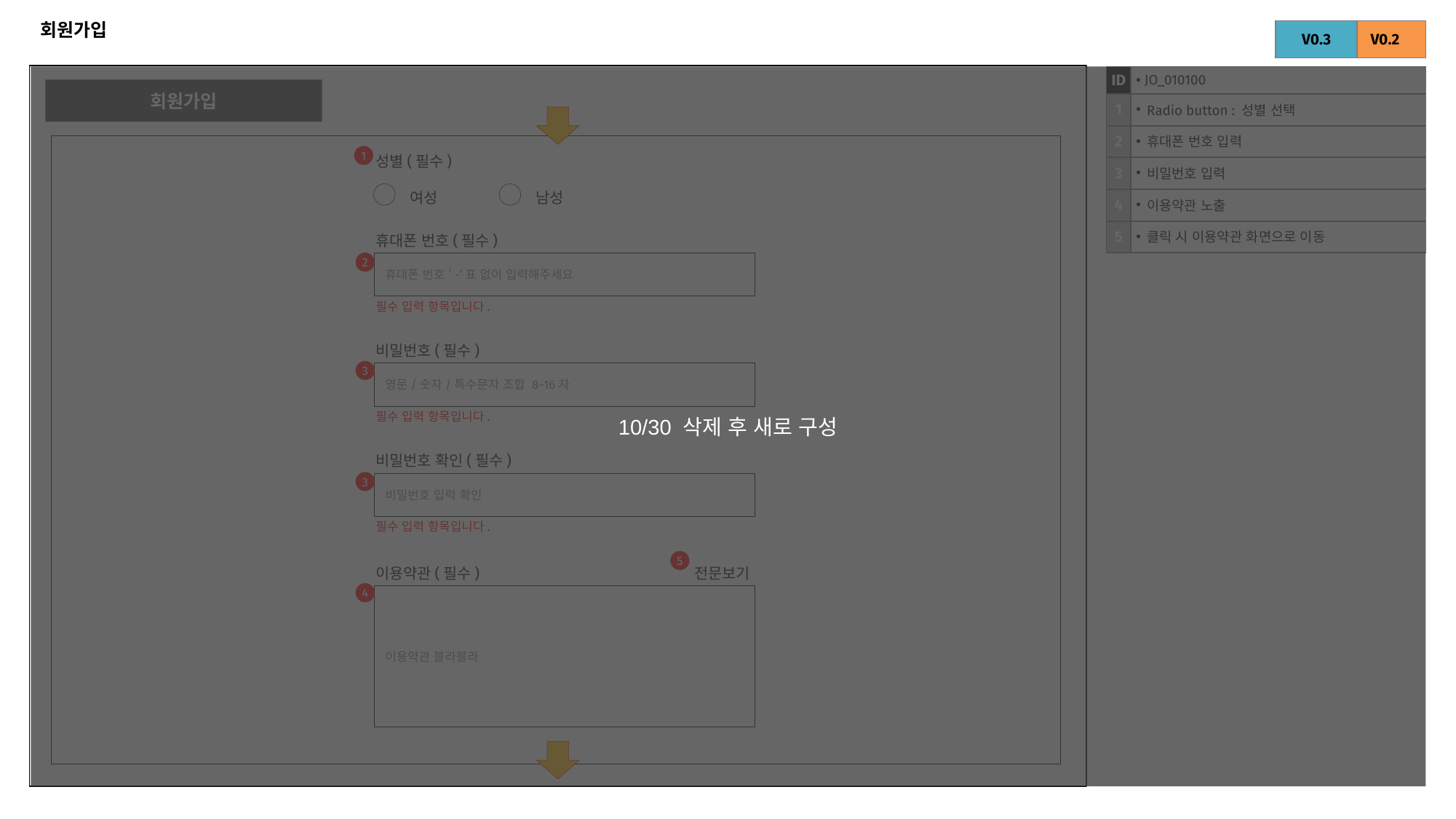

# 회원가입
| V0.3 |
| --- |
| V0.2 |
| --- |

10/30 삭제 후 새로 구성
| ID | JO\_010100 |
| --- | --- |
| 1 | Radio button : 성별 선택 |
| 2 | 휴대폰 번호 입력 |
| 3 | 비밀번호 입력 |
| 4 | 이용약관 노출 |
| 5 | 클릭 시 이용약관 화면으로 이동 |
회원가입

1
성별(필수)

여성

남성
휴대폰 번호(필수)
 휴대폰 번호 ‘-’표 없이 입력해주세요
2
필수 입력 항목입니다.
비밀번호(필수)
3
 영문/숫자/특수문자 조합 8~16자
필수 입력 항목입니다.
비밀번호 확인(필수)
3
 비밀번호 입력 확인
필수 입력 항목입니다.
5
이용약관(필수)
전문보기
4
 이용약관 블라블라